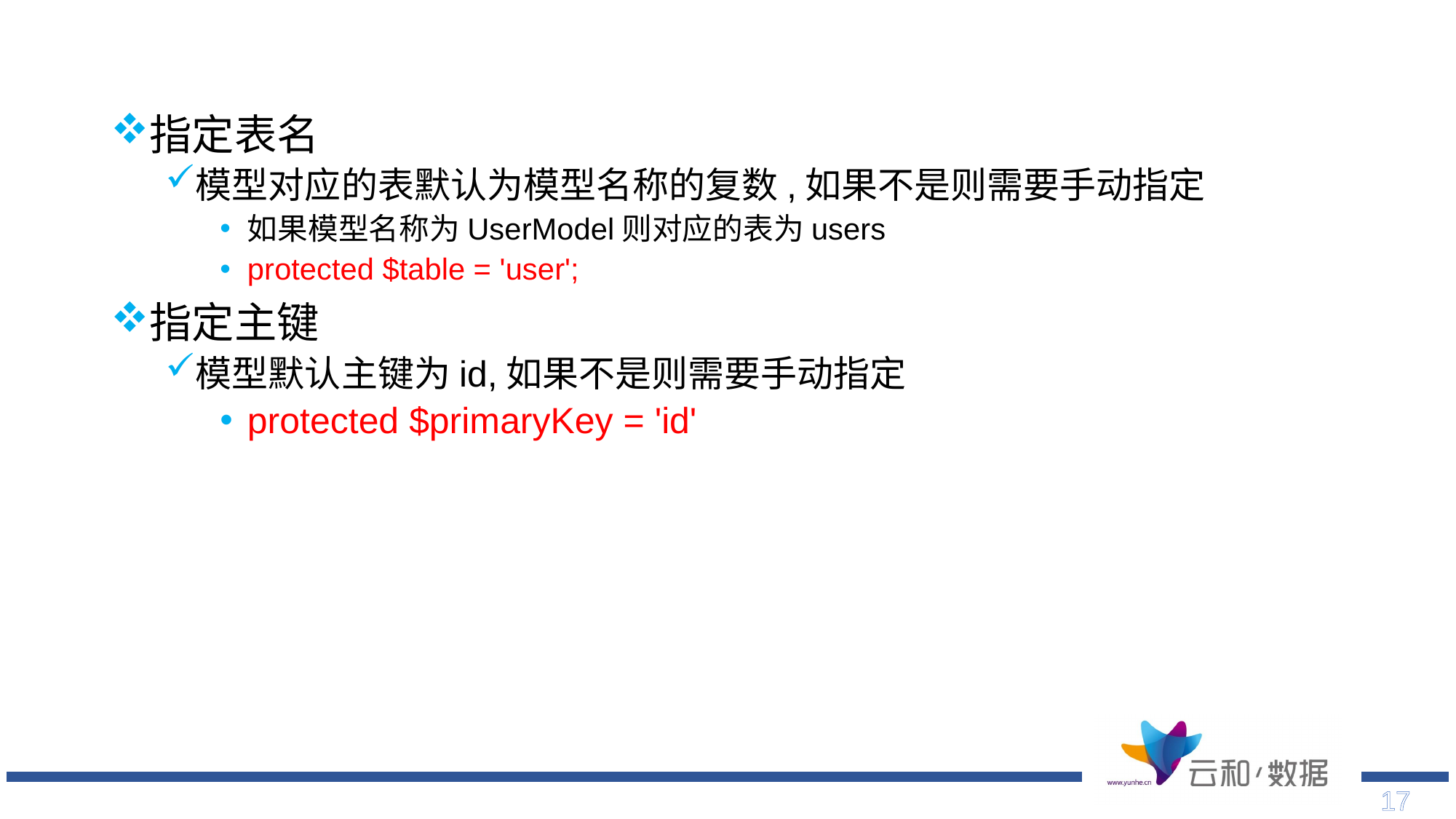

指定表名
模型对应的表默认为模型名称的复数,如果不是则需要手动指定
如果模型名称为UserModel则对应的表为users
protected $table = 'user';
指定主键
模型默认主键为id,如果不是则需要手动指定
protected $primaryKey = 'id'